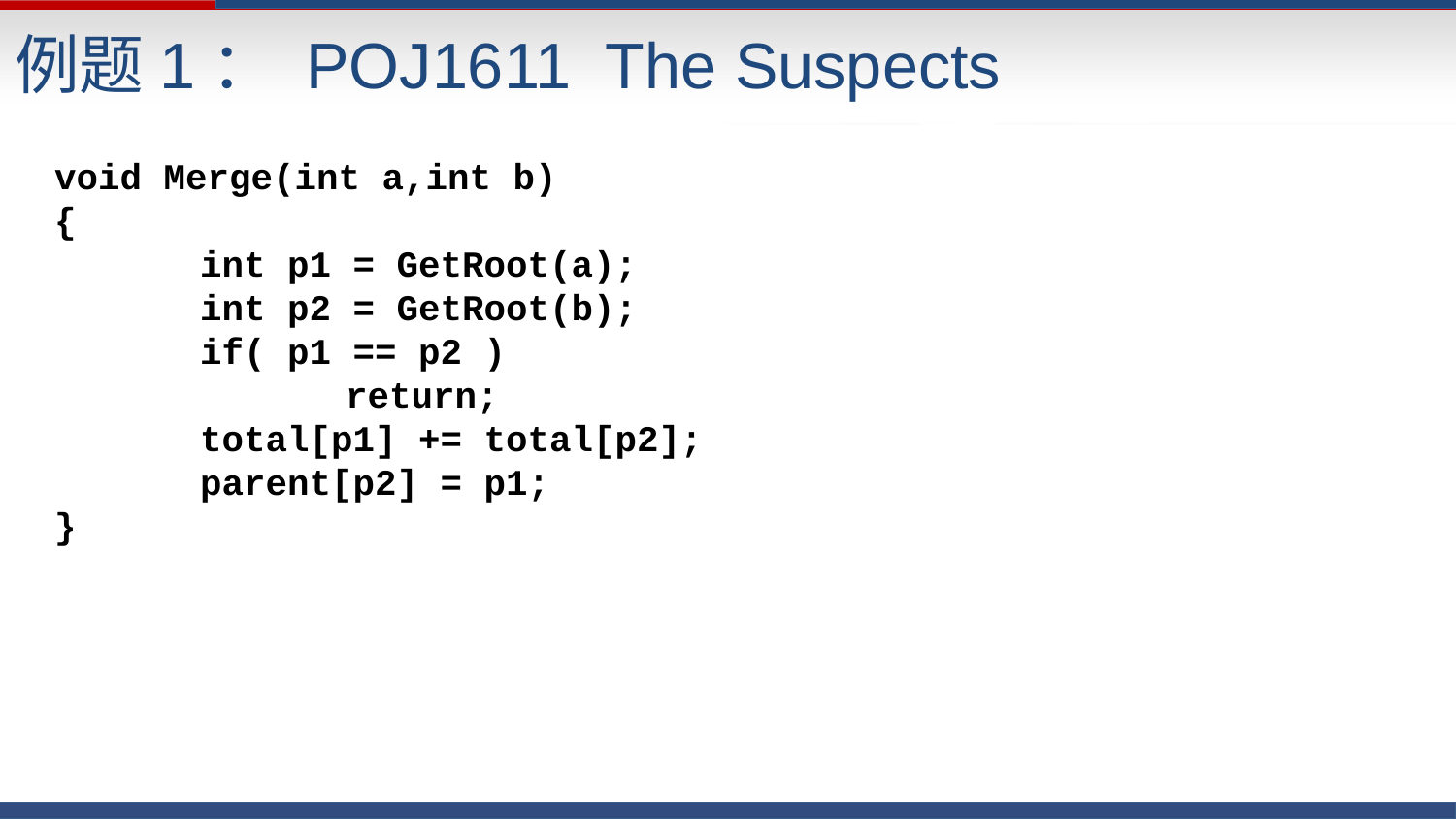

# 例题1： POJ1611  The Suspects
void Merge(int a,int b)
{
	int p1 = GetRoot(a);
	int p2 = GetRoot(b);
	if( p1 == p2 )
		return;
	total[p1] += total[p2];
	parent[p2] = p1;
}